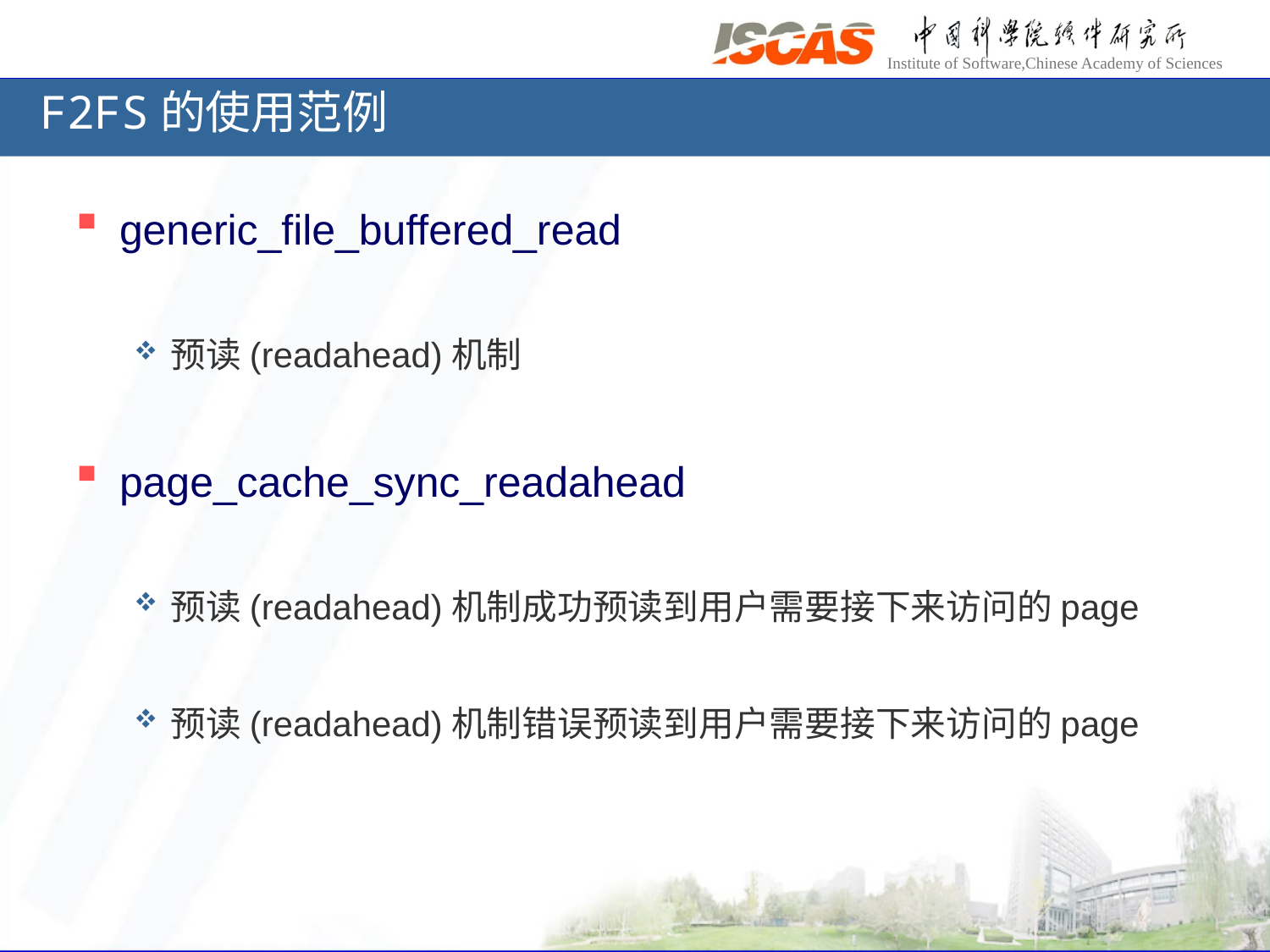

# F2FS的使用范例
generic_file_buffered_read

预读(readahead)机制

page_cache_sync_readahead

预读(readahead)机制成功预读到用户需要接下来访问的page

预读(readahead)机制错误预读到用户需要接下来访问的page